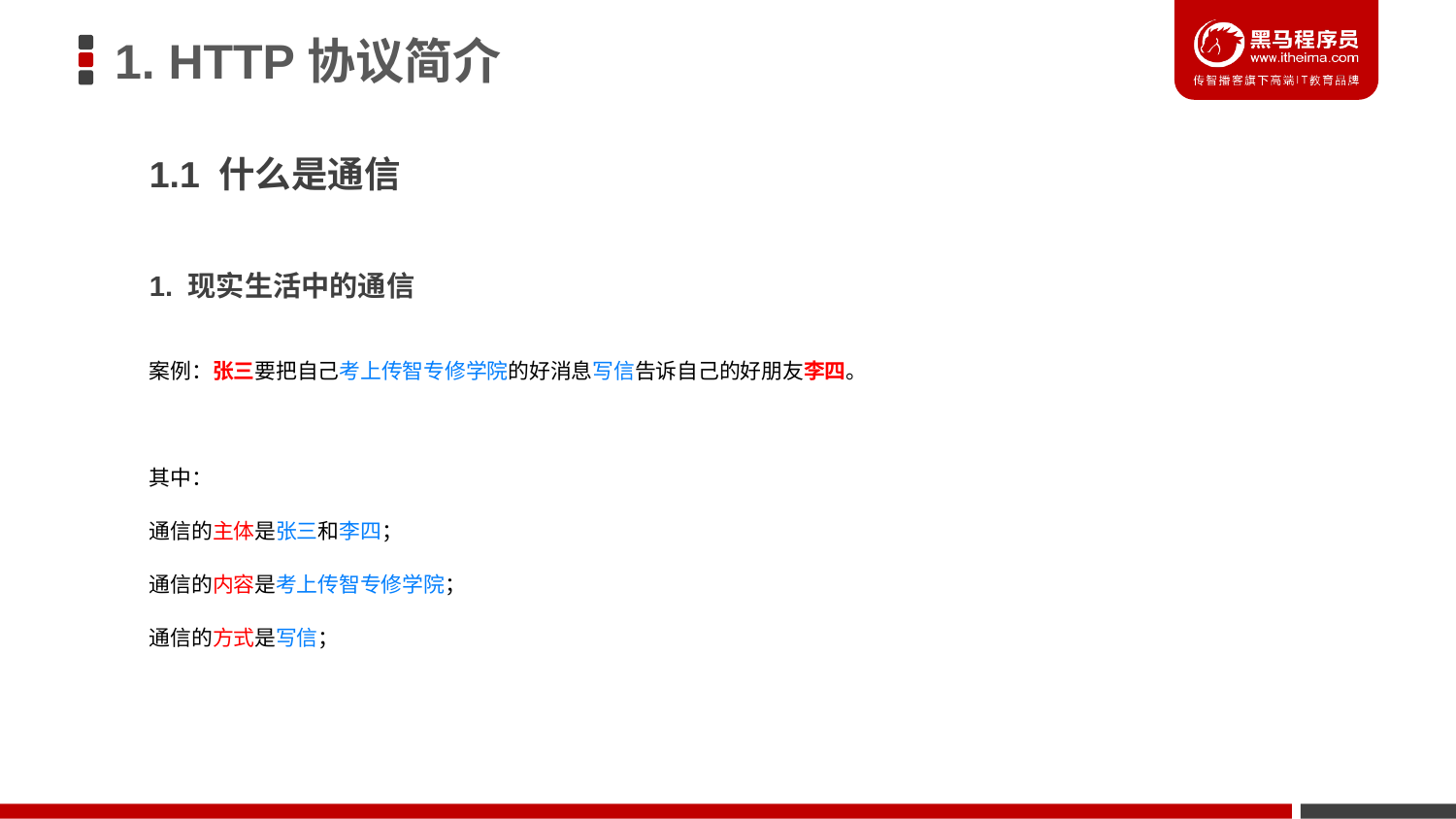

# 1. HTTP协议简介
1.1 什么是通信
1. 现实生活中的通信
案例：张三要把自己考上传智专修学院的好消息写信告诉自己的好朋友李四。

其中：
通信的主体是张三和李四；
通信的内容是考上传智专修学院；
通信的方式是写信；